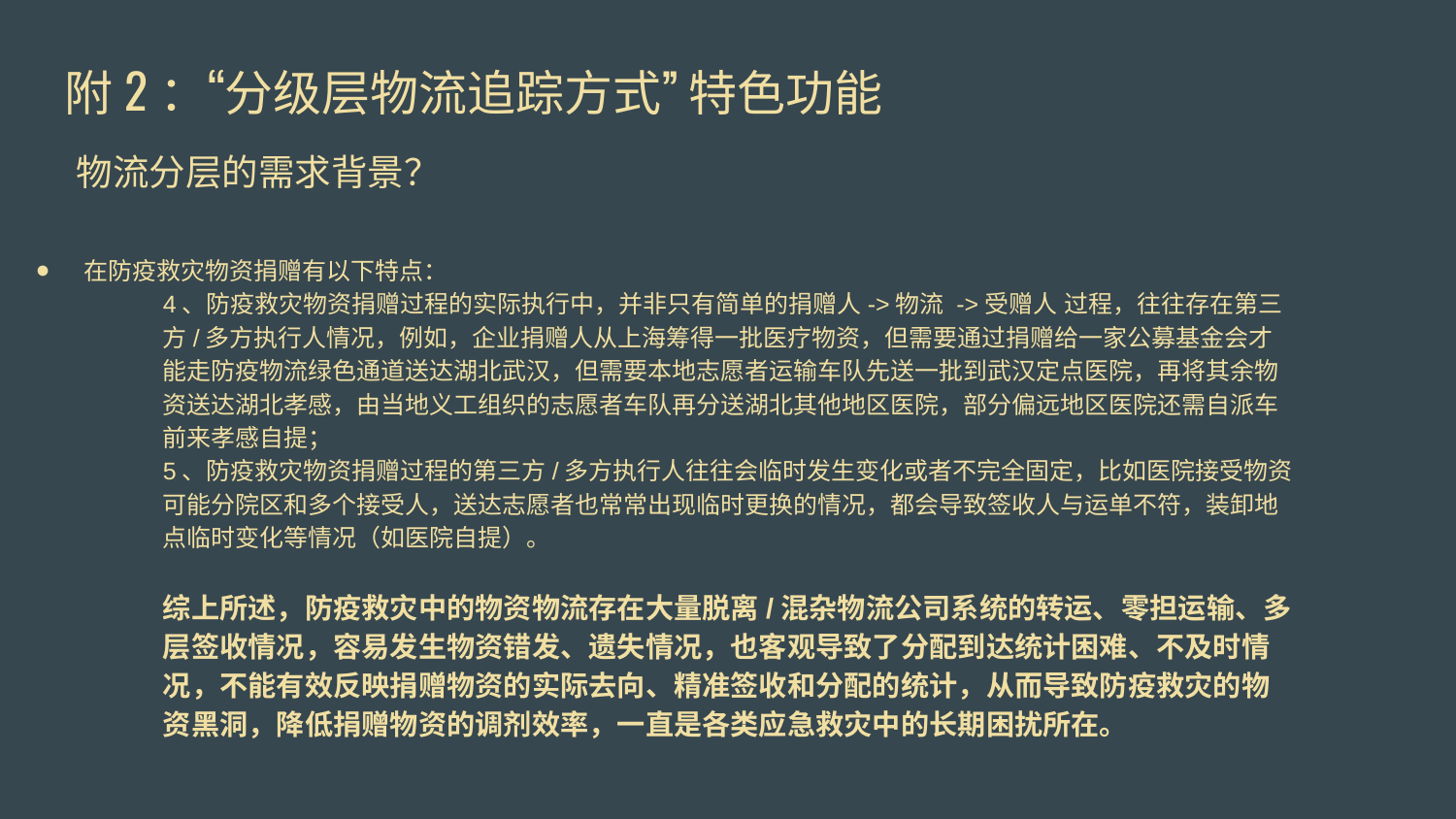

附2：“分级层物流追踪方式” 特色功能
# 物流分层的需求背景？
在防疫救灾物资捐赠有以下特点：
4、防疫救灾物资捐赠过程的实际执行中，并非只有简单的捐赠人->物流 ->受赠人 过程，往往存在第三方/多方执行人情况，例如，企业捐赠人从上海筹得一批医疗物资，但需要通过捐赠给一家公募基金会才能走防疫物流绿色通道送达湖北武汉，但需要本地志愿者运输车队先送一批到武汉定点医院，再将其余物资送达湖北孝感，由当地义工组织的志愿者车队再分送湖北其他地区医院，部分偏远地区医院还需自派车前来孝感自提；
5、防疫救灾物资捐赠过程的第三方/多方执行人往往会临时发生变化或者不完全固定，比如医院接受物资可能分院区和多个接受人，送达志愿者也常常出现临时更换的情况，都会导致签收人与运单不符，装卸地点临时变化等情况（如医院自提）。

综上所述，防疫救灾中的物资物流存在大量脱离/混杂物流公司系统的转运、零担运输、多层签收情况，容易发生物资错发、遗失情况，也客观导致了分配到达统计困难、不及时情况，不能有效反映捐赠物资的实际去向、精准签收和分配的统计，从而导致防疫救灾的物资黑洞，降低捐赠物资的调剂效率，一直是各类应急救灾中的长期困扰所在。